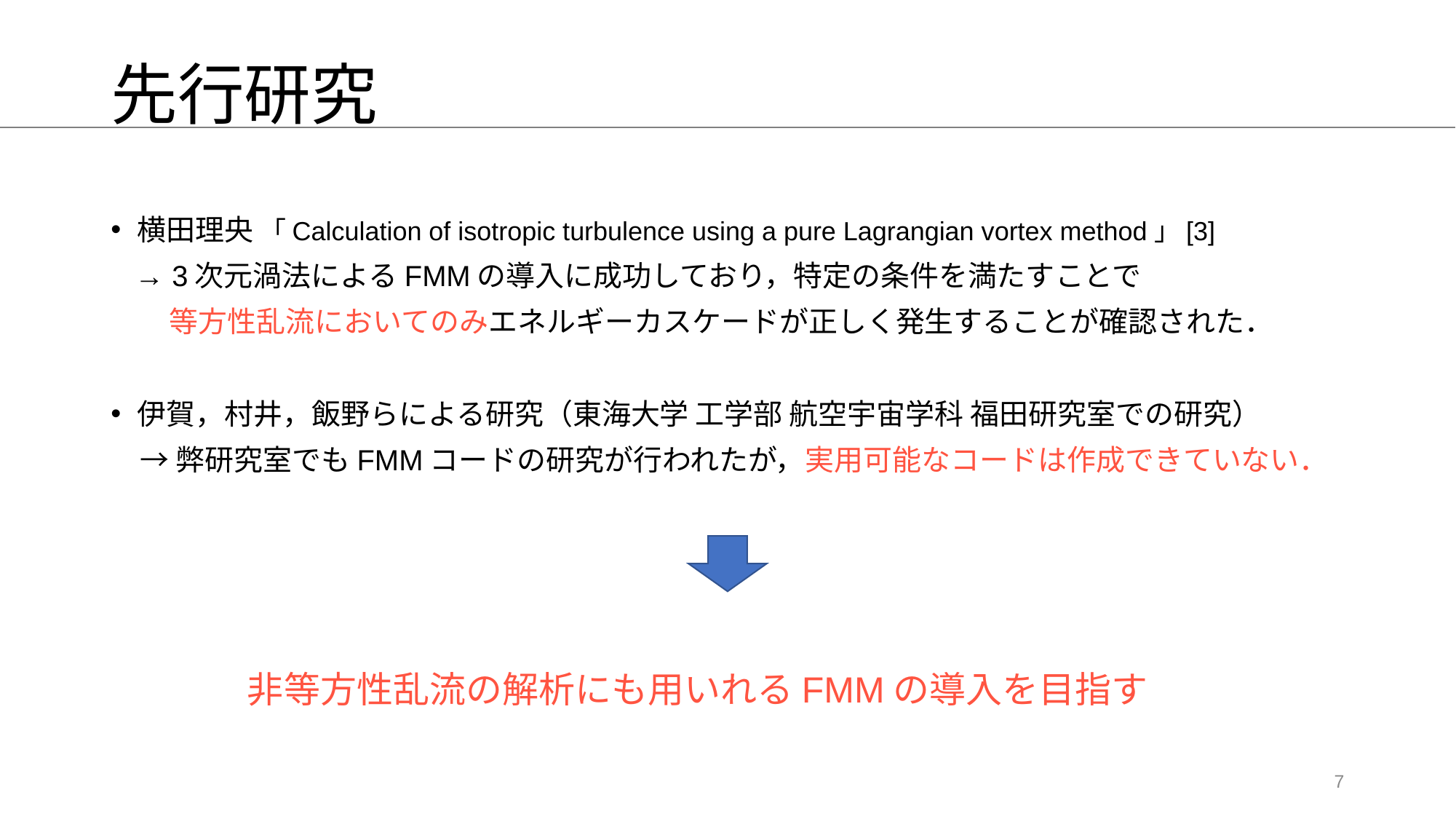

# 先行研究
横田理央 「Calculation of isotropic turbulence using a pure Lagrangian vortex method」[3]
   → 3次元渦法によるFMMの導入に成功しており，特定の条件を満たすことで
　　等方性乱流においてのみエネルギーカスケードが正しく発生することが確認された．

伊賀，村井，飯野らによる研究（東海大学 工学部 航空宇宙学科 福田研究室での研究）
　→ 弊研究室でもFMMコードの研究が行われたが，実用可能なコードは作成できていない．

非等方性乱流の解析にも用いれるFMMの導入を目指す
7